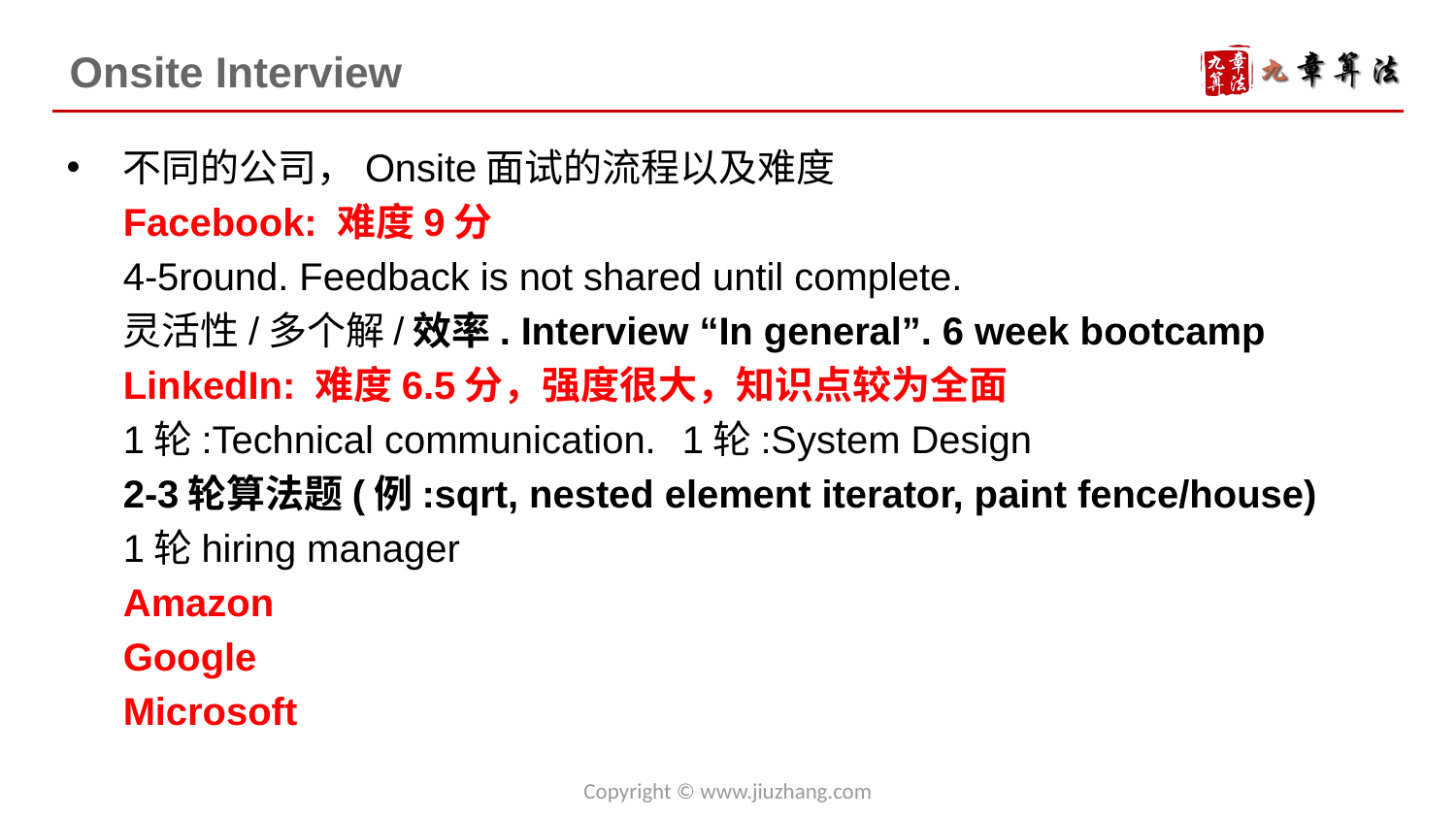

# Onsite Interview
不同的公司，Onsite面试的流程以及难度
	Facebook: 难度9分
	4-5round. Feedback is not shared until complete.
	灵活性/多个解/效率. Interview “In general”. 6 week bootcamp
	LinkedIn: 难度6.5分，强度很大，知识点较为全面
	1轮:Technical communication.	1轮:System Design
	2-3轮算法题(例:sqrt, nested element iterator, paint fence/house)
	1轮hiring manager
	Amazon
	Google
	Microsoft